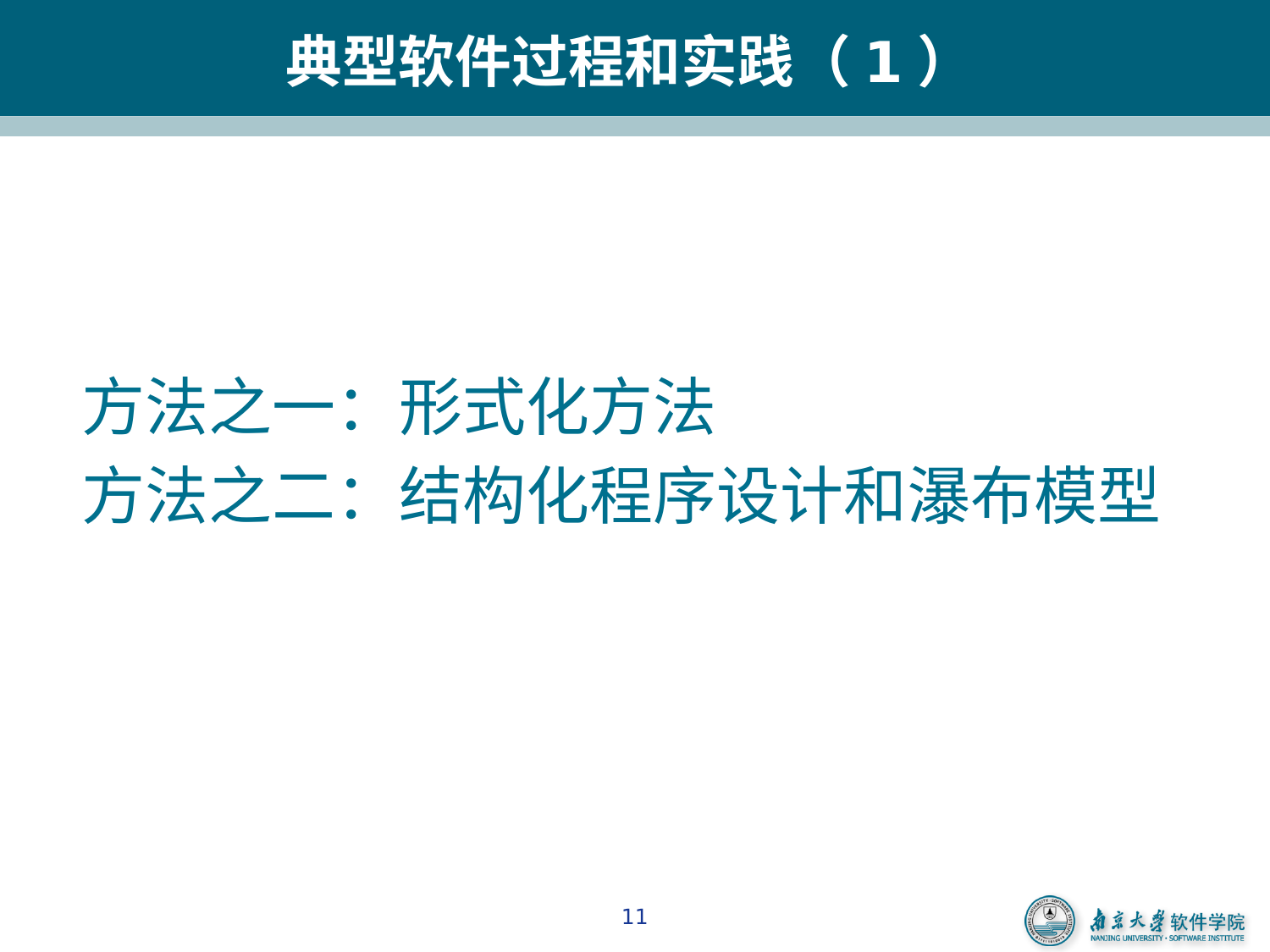

# 典型软件过程和实践（1）

方法之一：形式化方法
方法之二：结构化程序设计和瀑布模型

11